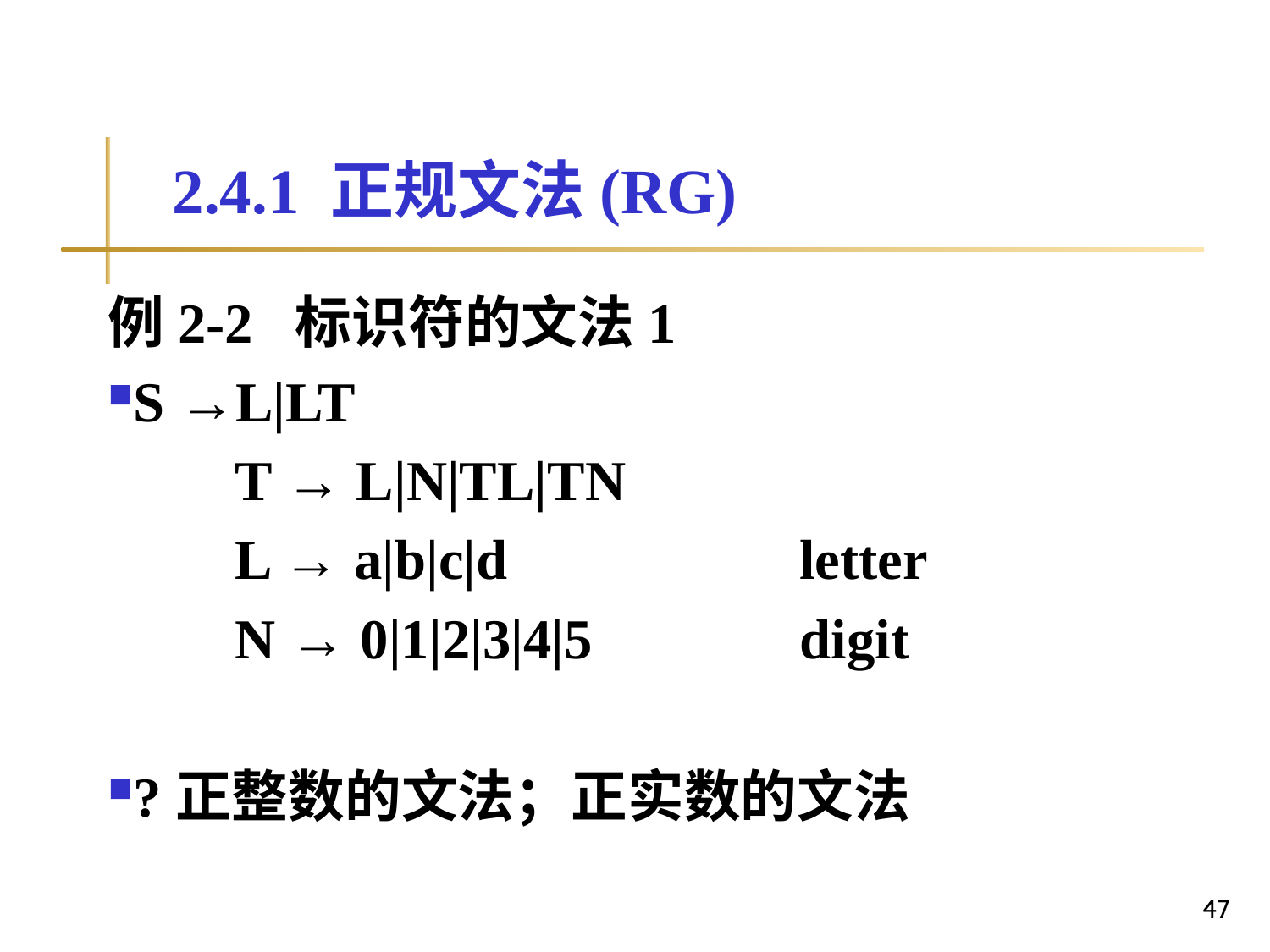

# 2.4.1 正规文法(RG)
例2-2  标识符的文法1
S →L|LT
	T → L|N|TL|TN
	L → a|b|c|d		    letter
	N → 0|1|2|3|4|5	             digit

?正整数的文法；正实数的文法
47